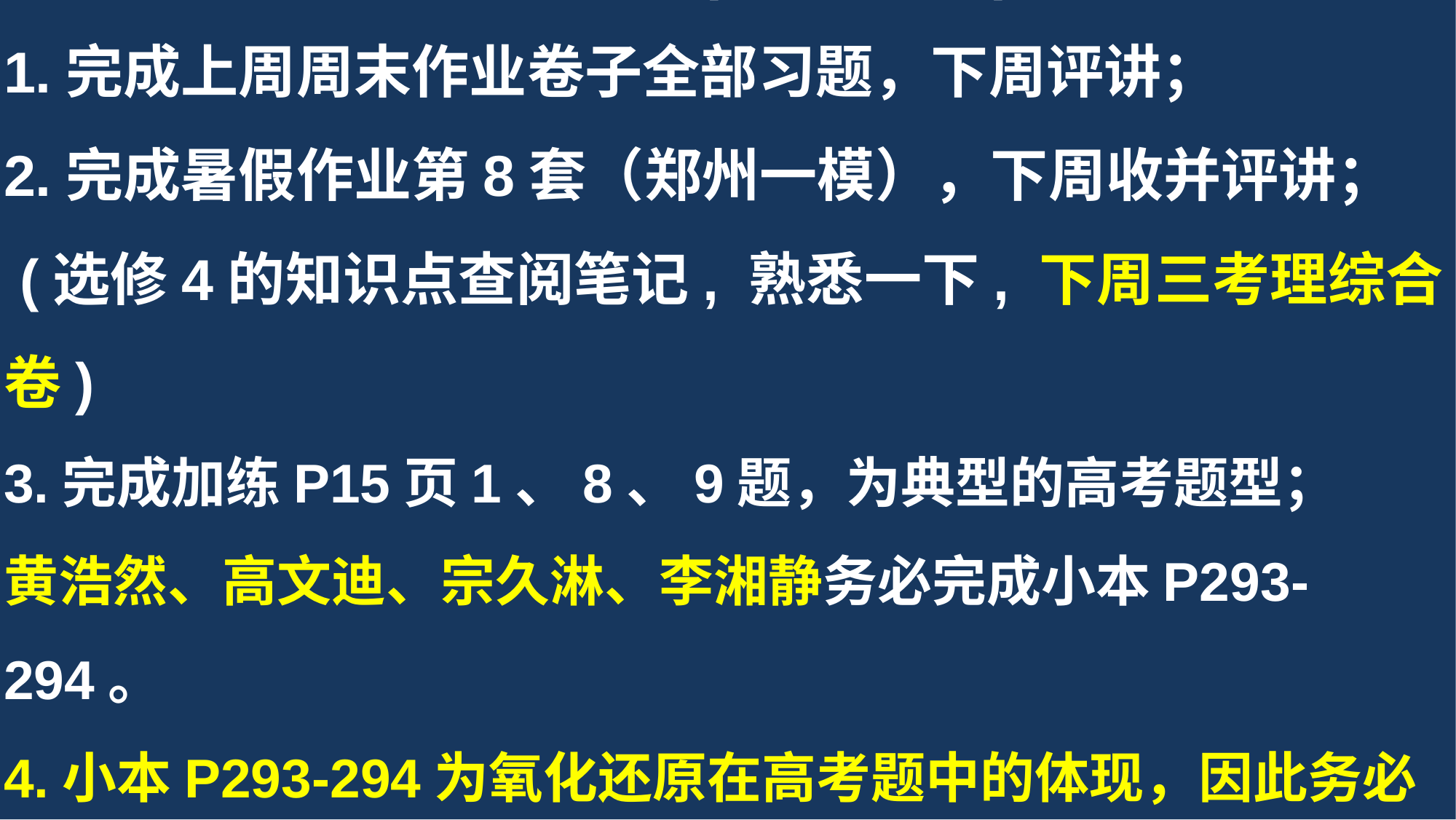

化学作业(2016-8-13)
1.完成上周周末作业卷子全部习题，下周评讲；
2.完成暑假作业第8套（郑州一模），下周收并评讲；
 (选修4的知识点查阅笔记, 熟悉一下, 下周三考理综合卷)
3.完成加练P15页1、8、9题，为典型的高考题型；
黄浩然、高文迪、宗久淋、李湘静务必完成小本P293-294。
4.小本P293-294为氧化还原在高考题中的体现，因此务必弄懂，不懂的同学对着答案研究，理解透彻。